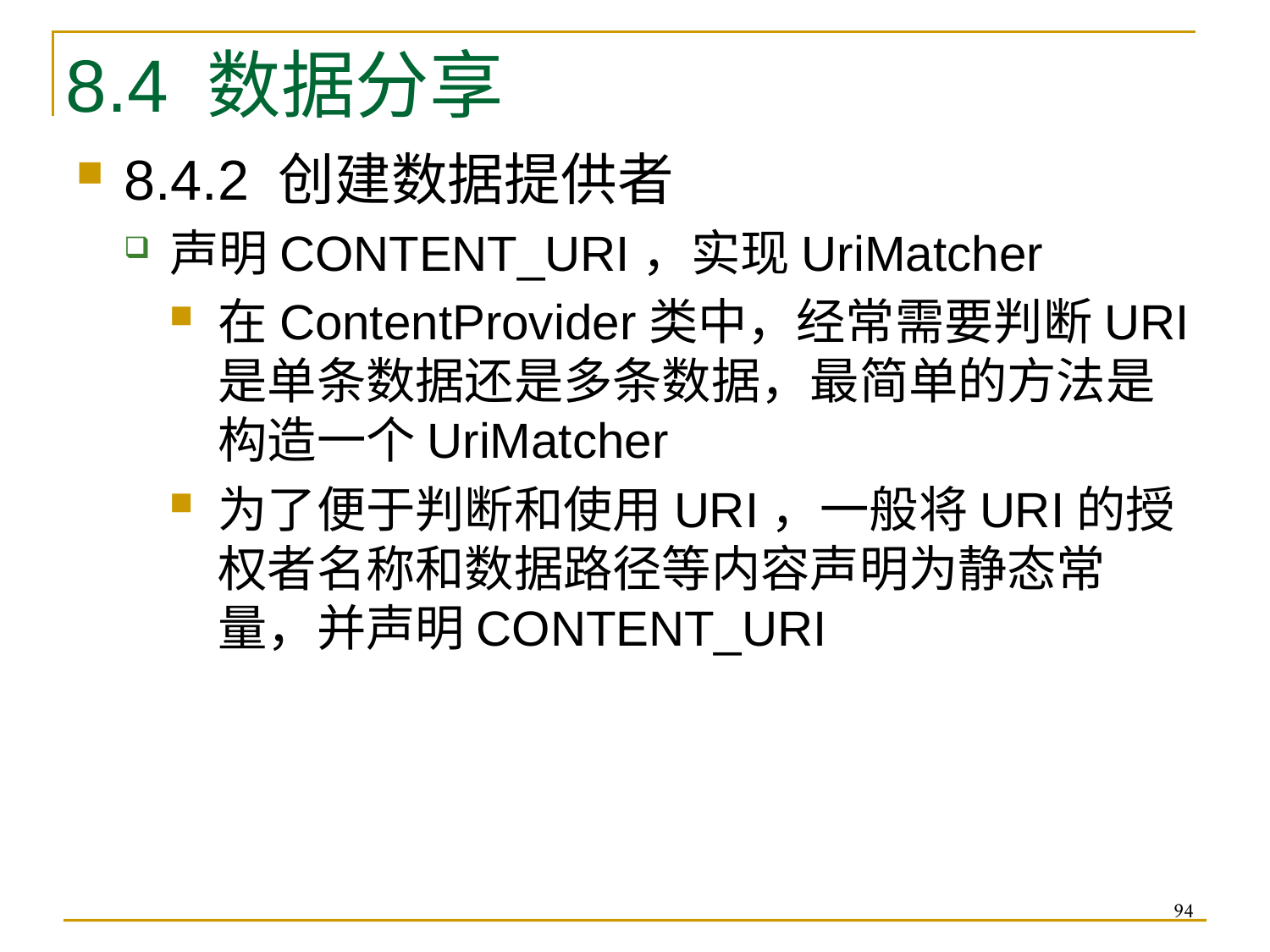

# 8.4 数据分享
8.4.2 创建数据提供者
声明CONTENT_URI，实现UriMatcher
在ContentProvider类中，经常需要判断URI是单条数据还是多条数据，最简单的方法是构造一个UriMatcher
为了便于判断和使用URI，一般将URI的授权者名称和数据路径等内容声明为静态常量，并声明CONTENT_URI
94